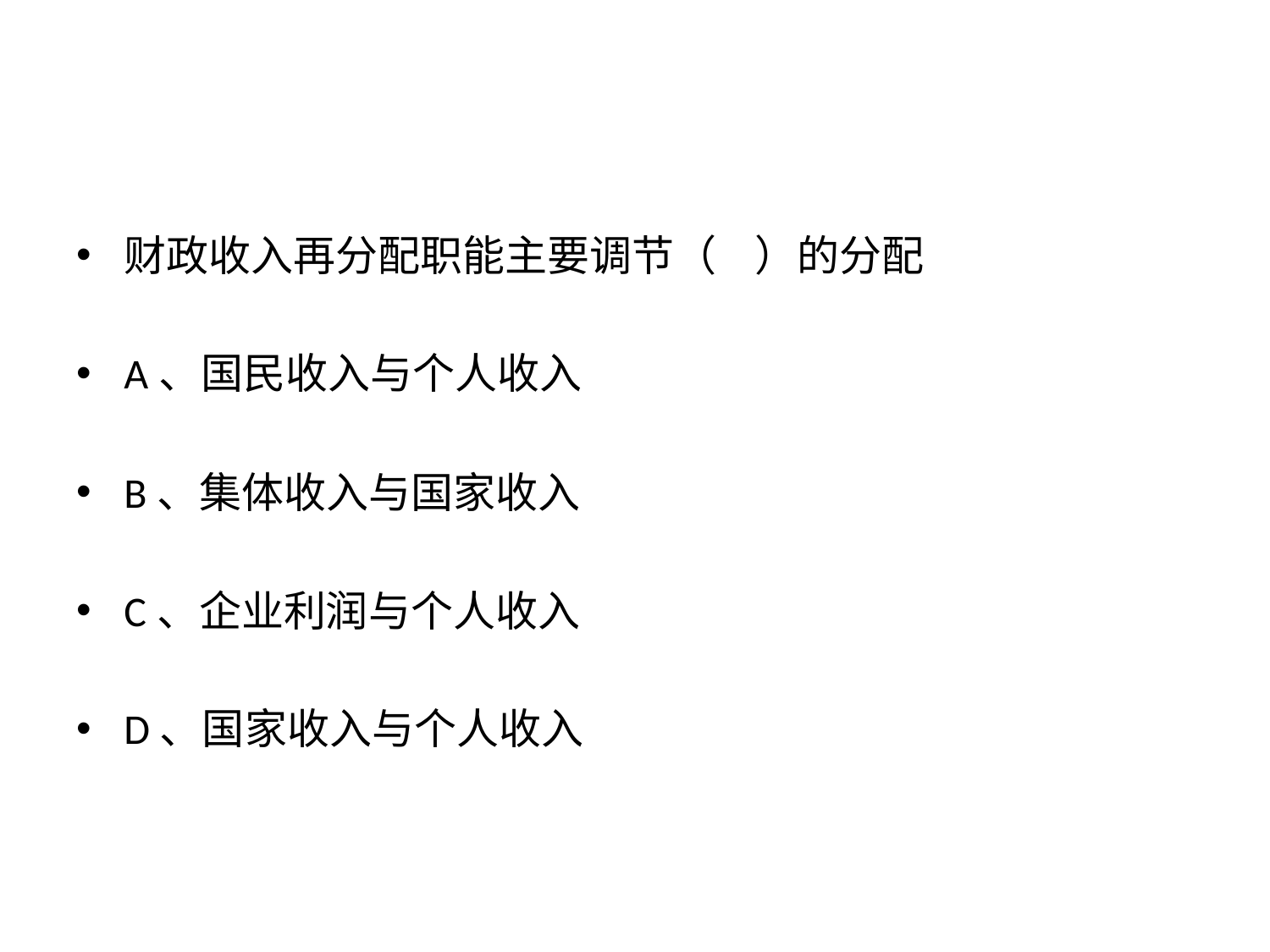

财政收入再分配职能主要调节（    ）的分配

A、国民收入与个人收入

B、集体收入与国家收入

C、企业利润与个人收入

D、国家收入与个人收入